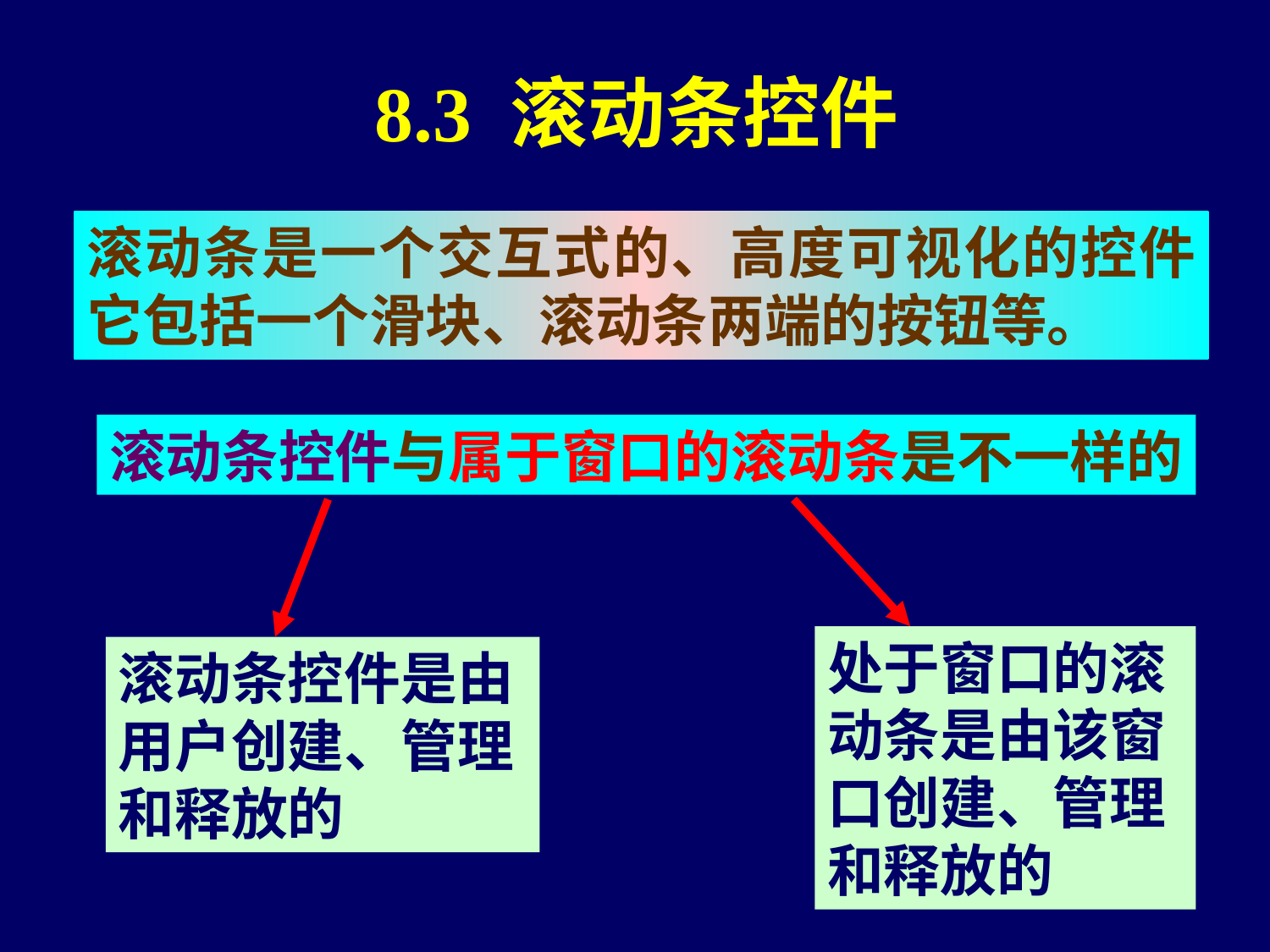

# 8.3 滚动条控件
滚动条是一个交互式的、高度可视化的控件它包括一个滑块、滚动条两端的按钮等。
滚动条控件与属于窗口的滚动条是不一样的

处于窗口的滚动条是由该窗口创建、管理和释放的
滚动条控件是由用户创建、管理和释放的
31